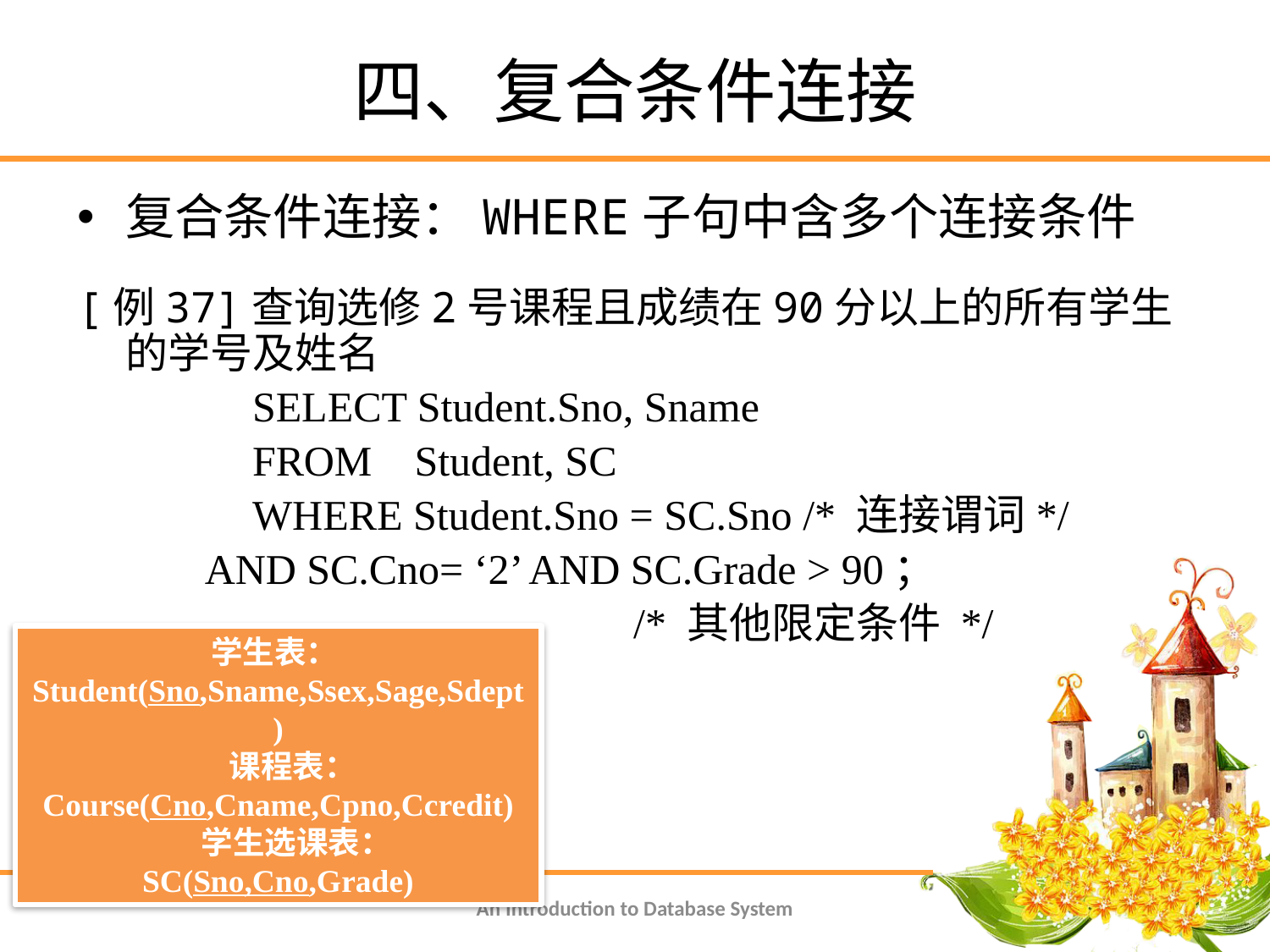

# 四、复合条件连接
复合条件连接：WHERE子句中含多个连接条件

[例37]查询选修2号课程且成绩在90分以上的所有学生的学号及姓名
		SELECT Student.Sno, Sname
		FROM    Student, SC
		WHERE Student.Sno = SC.Sno /* 连接谓词*/
            AND SC.Cno= ‘2’ AND SC.Grade > 90；
					/* 其他限定条件 */
学生表：Student(Sno,Sname,Ssex,Sage,Sdept)
    课程表：Course(Cno,Cname,Cpno,Ccredit)
    学生选课表：
SC(Sno,Cno,Grade)
An Introduction to Database System